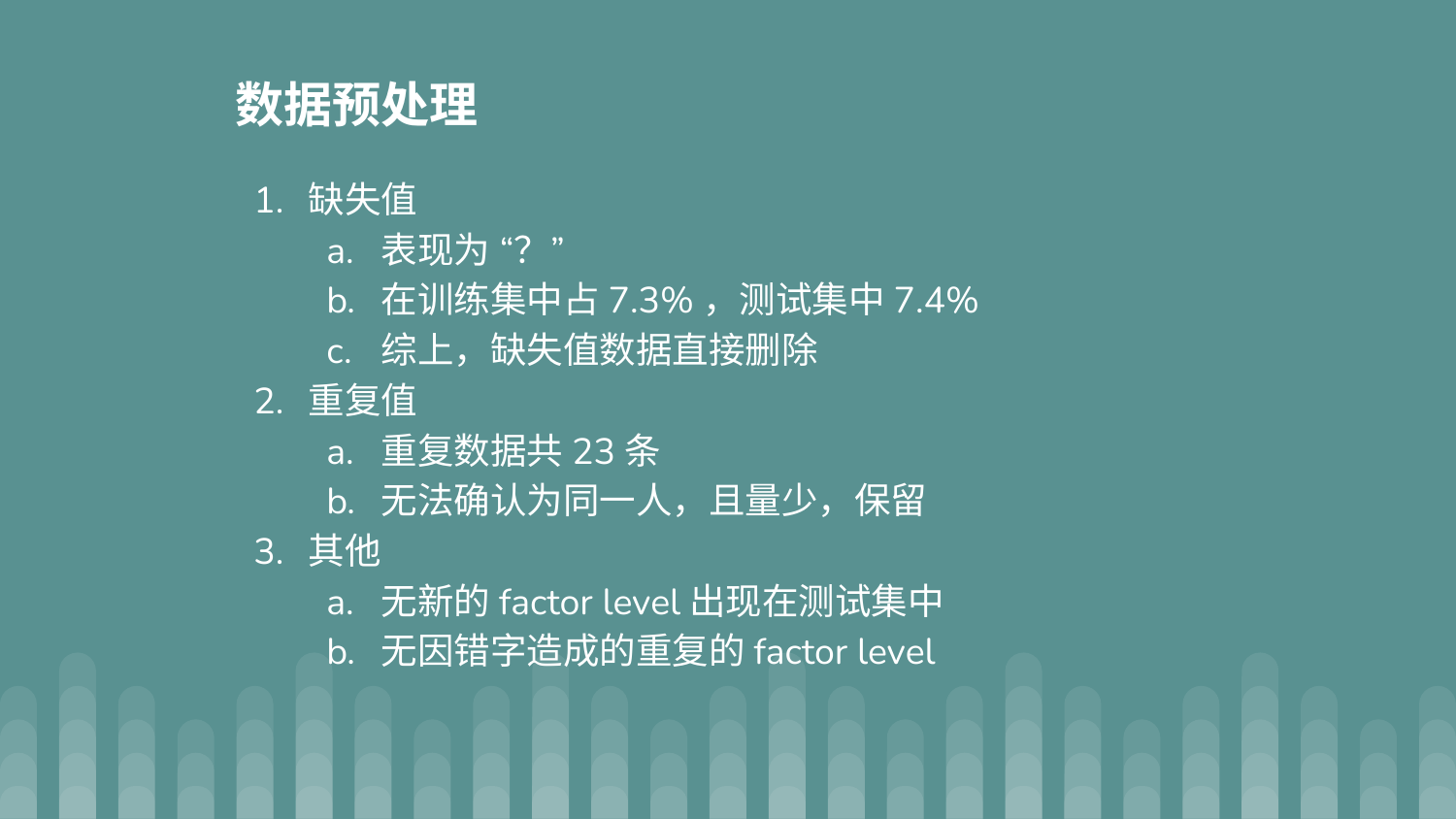

# 数据预处理
缺失值
表现为 “？”
在训练集中占7.3%，测试集中7.4%
综上，缺失值数据直接删除
重复值
重复数据共23条
无法确认为同一人，且量少，保留
其他
无新的factor level出现在测试集中
无因错字造成的重复的factor level